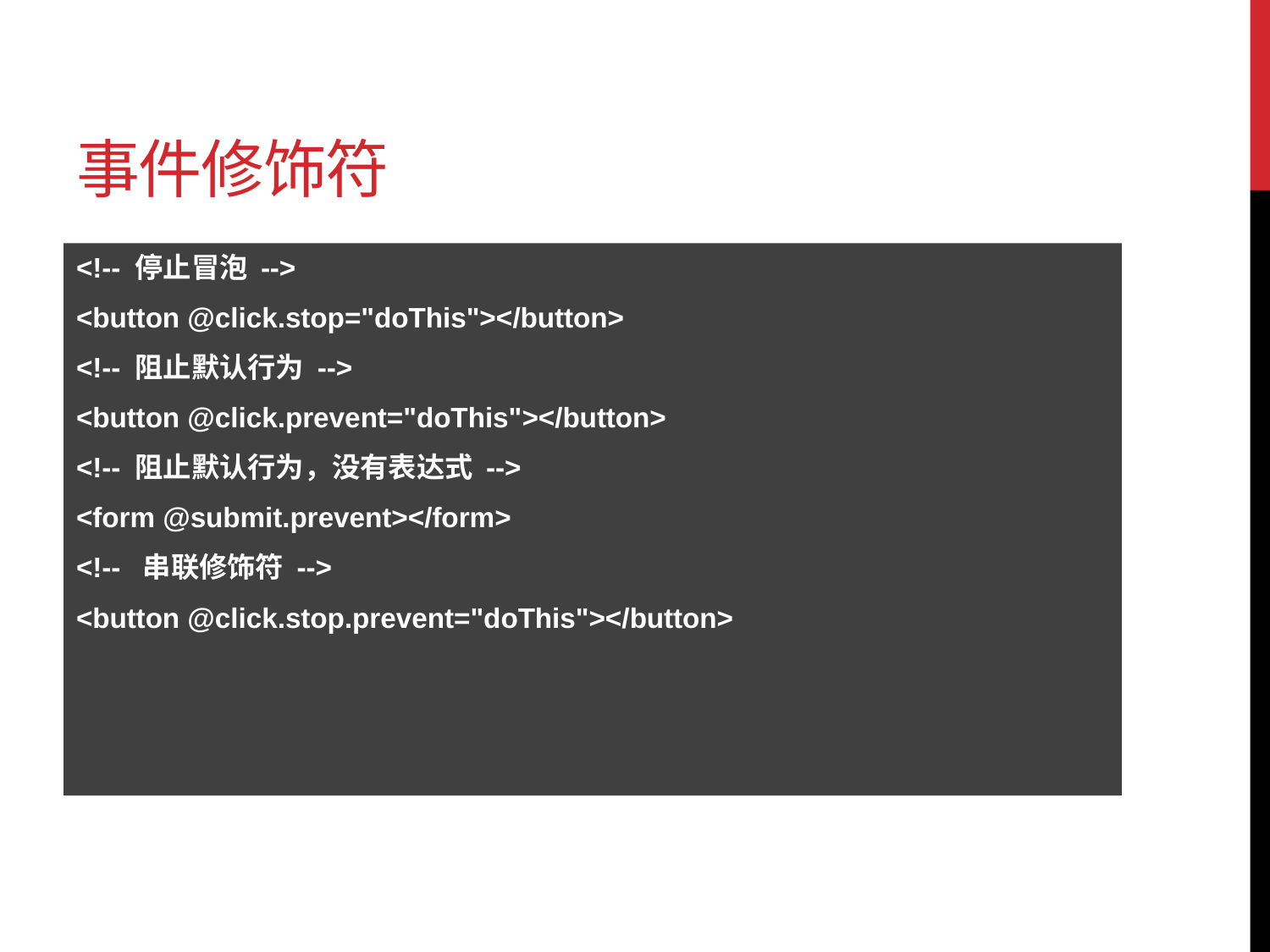

# 事件修饰符
<!-- 停止冒泡 -->
<button @click.stop="doThis"></button>
<!-- 阻止默认行为 -->
<button @click.prevent="doThis"></button>
<!-- 阻止默认行为，没有表达式 -->
<form @submit.prevent></form>
<!--  串联修饰符 -->
<button @click.stop.prevent="doThis"></button>